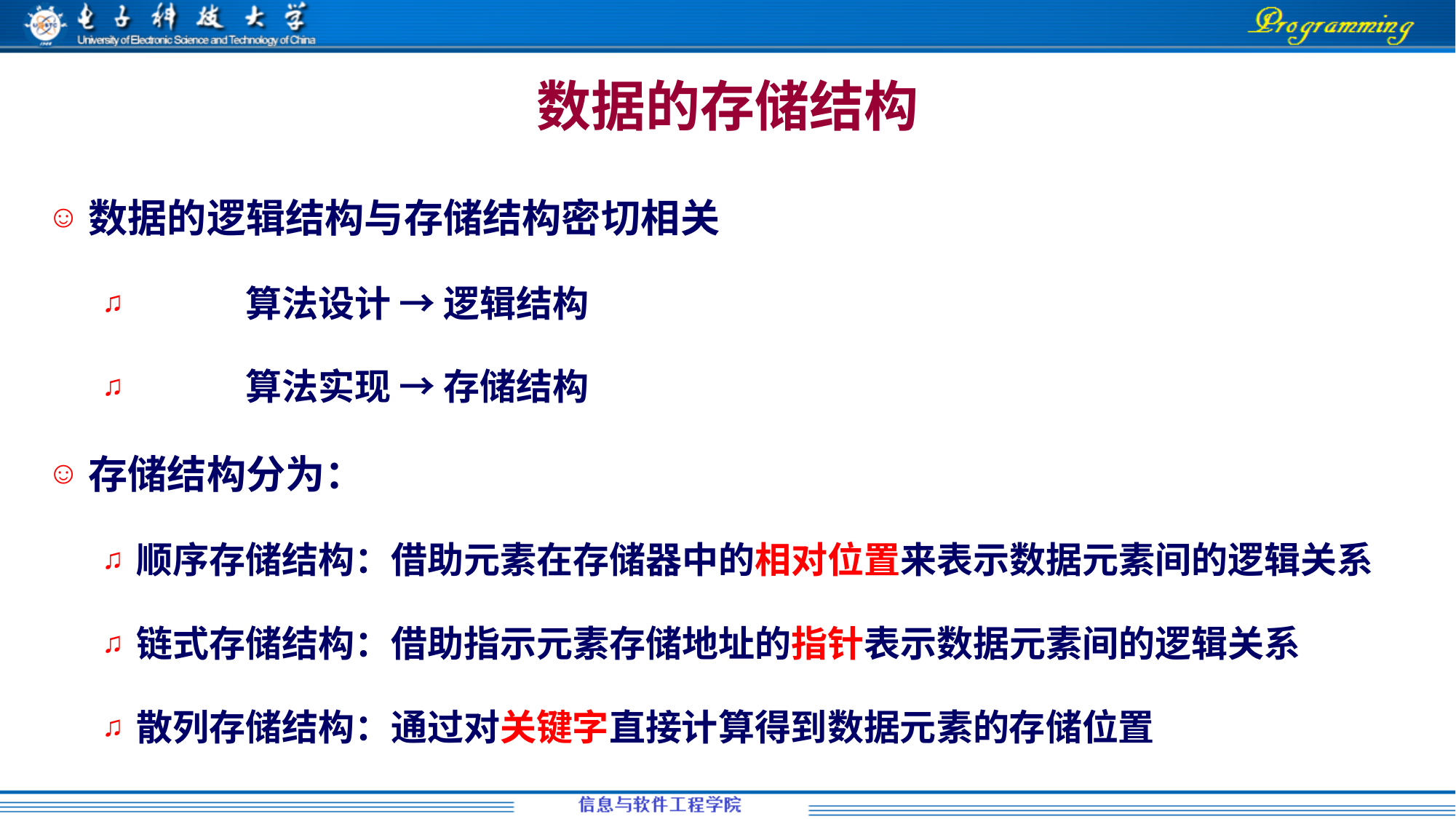

# 数据的存储结构
数据的逻辑结构与存储结构密切相关
	算法设计 → 逻辑结构
	算法实现 → 存储结构
存储结构分为：
顺序存储结构：借助元素在存储器中的相对位置来表示数据元素间的逻辑关系
链式存储结构：借助指示元素存储地址的指针表示数据元素间的逻辑关系
散列存储结构：通过对关键字直接计算得到数据元素的存储位置